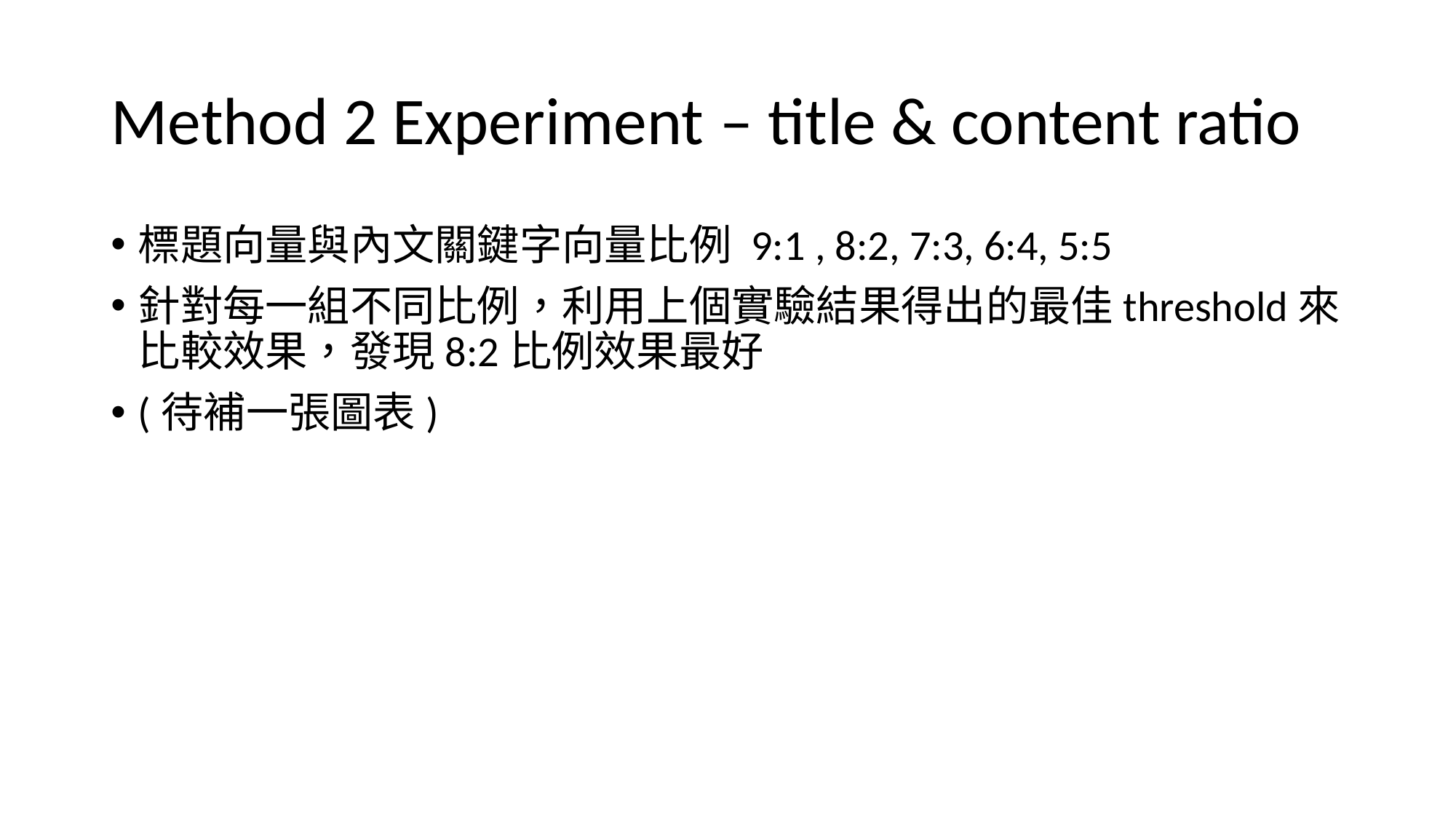

# Method 2 Experiment – title & content ratio
標題向量與內文關鍵字向量比例 9:1 , 8:2, 7:3, 6:4, 5:5
針對每一組不同比例，利用上個實驗結果得出的最佳threshold來比較效果，發現8:2比例效果最好
(待補一張圖表)